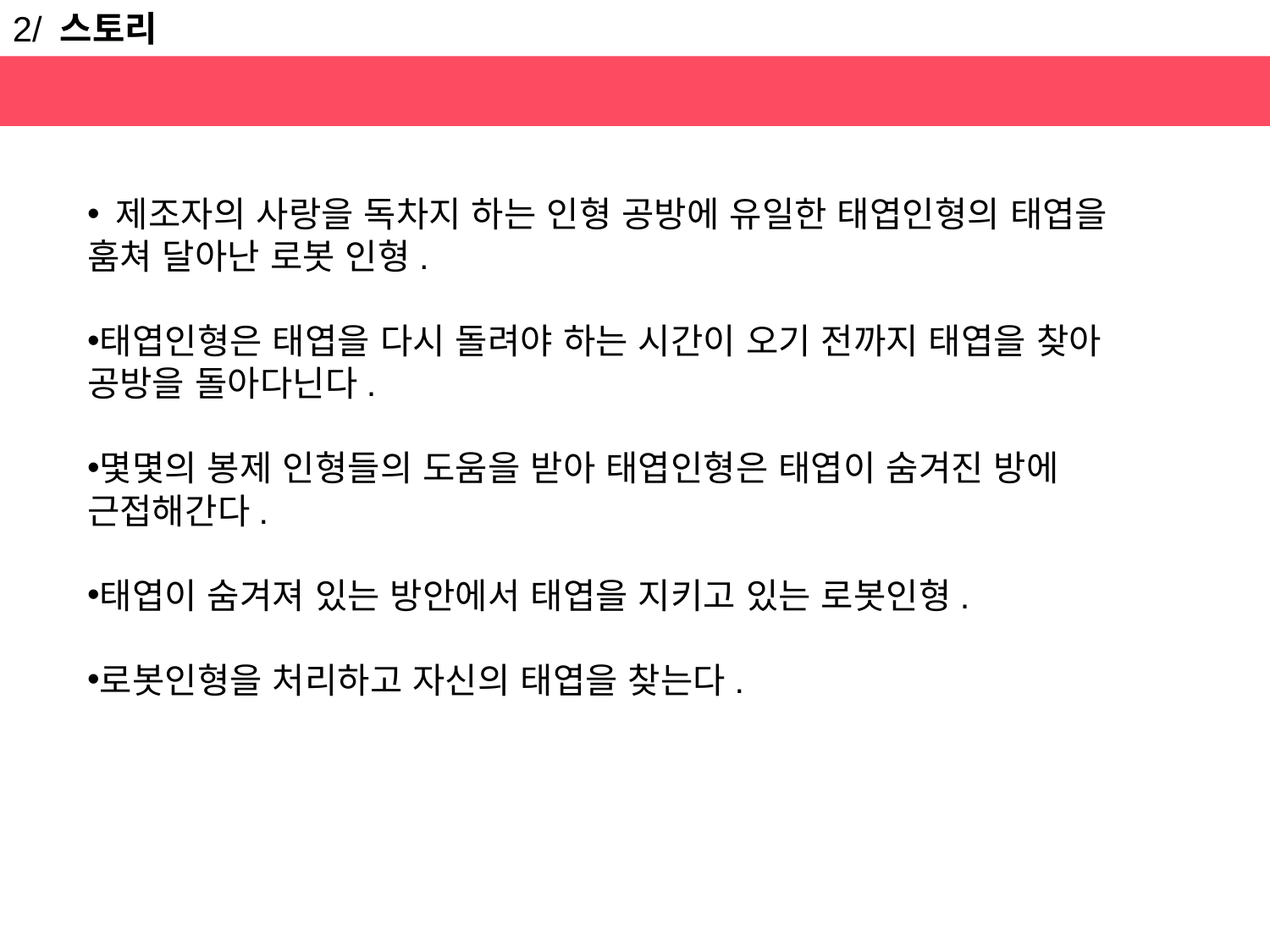

2/ 스토리

 제조자의 사랑을 독차지 하는 인형 공방에 유일한 태엽인형의 태엽을 훔쳐 달아난 로봇 인형.

태엽인형은 태엽을 다시 돌려야 하는 시간이 오기 전까지 태엽을 찾아 공방을 돌아다닌다.

몇몇의 봉제 인형들의 도움을 받아 태엽인형은 태엽이 숨겨진 방에 근접해간다.

태엽이 숨겨져 있는 방안에서 태엽을 지키고 있는 로봇인형.

로봇인형을 처리하고 자신의 태엽을 찾는다.